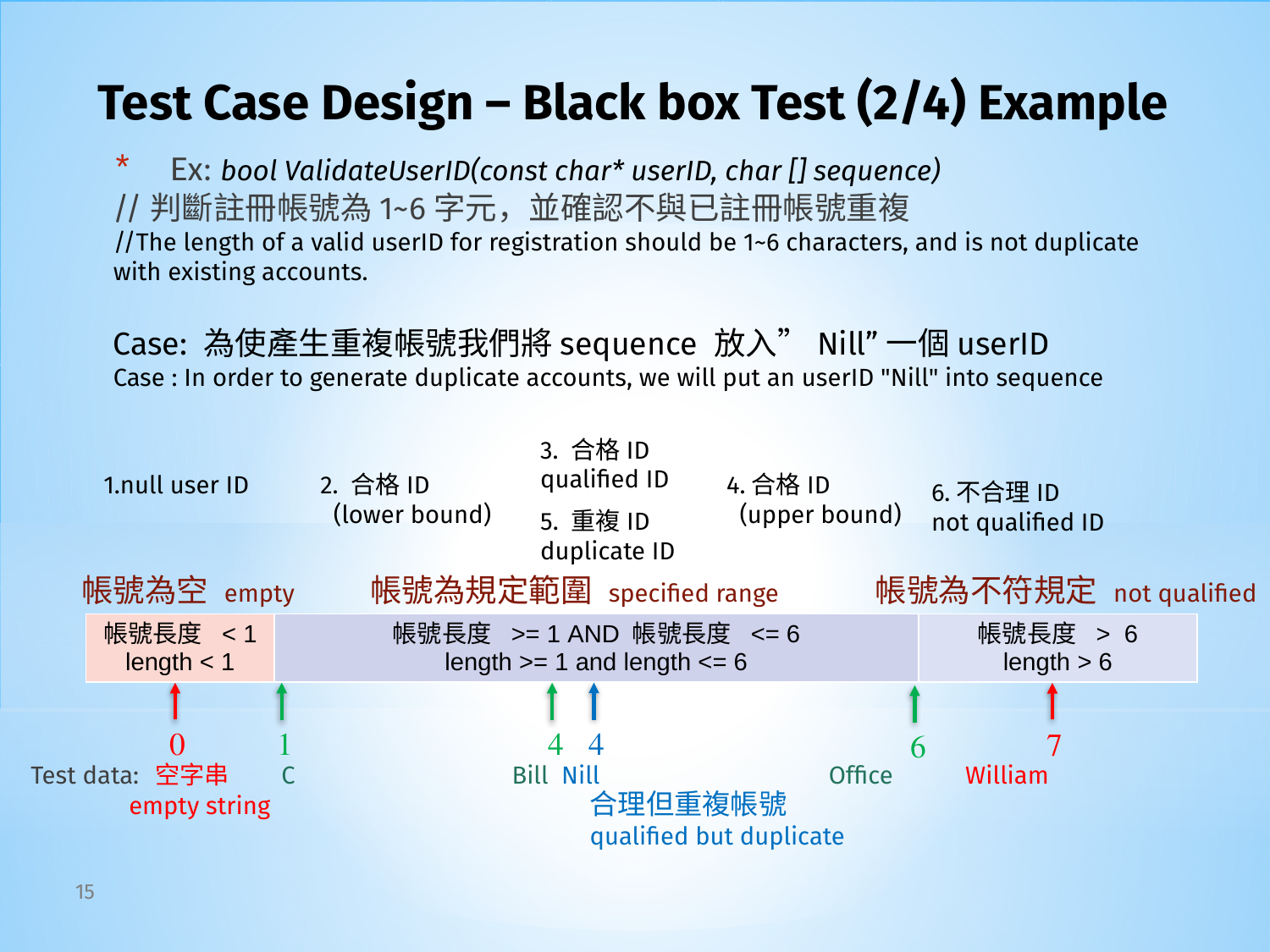

# Test Case Design – Black box Test (2/4) Example
Ex: bool ValidateUserID(const char* userID, char [] sequence)
//判斷註冊帳號為1~6字元，並確認不與已註冊帳號重複
//The length of a valid userID for registration should be 1~6 characters, and is not duplicate with existing accounts.
Case: 為使產生重複帳號我們將sequence 放入”Nill”一個userID
Case : In order to generate duplicate accounts, we will put an userID "Nill" into sequence

3. 合格ID
qualified ID

5. 重複ID
duplicate ID
2. 合格ID
  (lower bound)
1.null user ID
4.合格ID
  (upper bound)
6.不合理ID
not qualified ID
帳號為空 empty
帳號為規定範圍 specified range
帳號為不符規定 not qualified
| 帳號長度 < 1 length < 1 | 帳號長度 >= 1 AND 帳號長度 <= 6 length >= 1 and length <= 6 | 帳號長度 > 6 length > 6 |
| --- | --- | --- |
4
1
0
4
7
6
Test data: 空字串       C                                 Bill  Nill                                   Office           William
               empty string
合理但重複帳號
qualified but duplicate
15